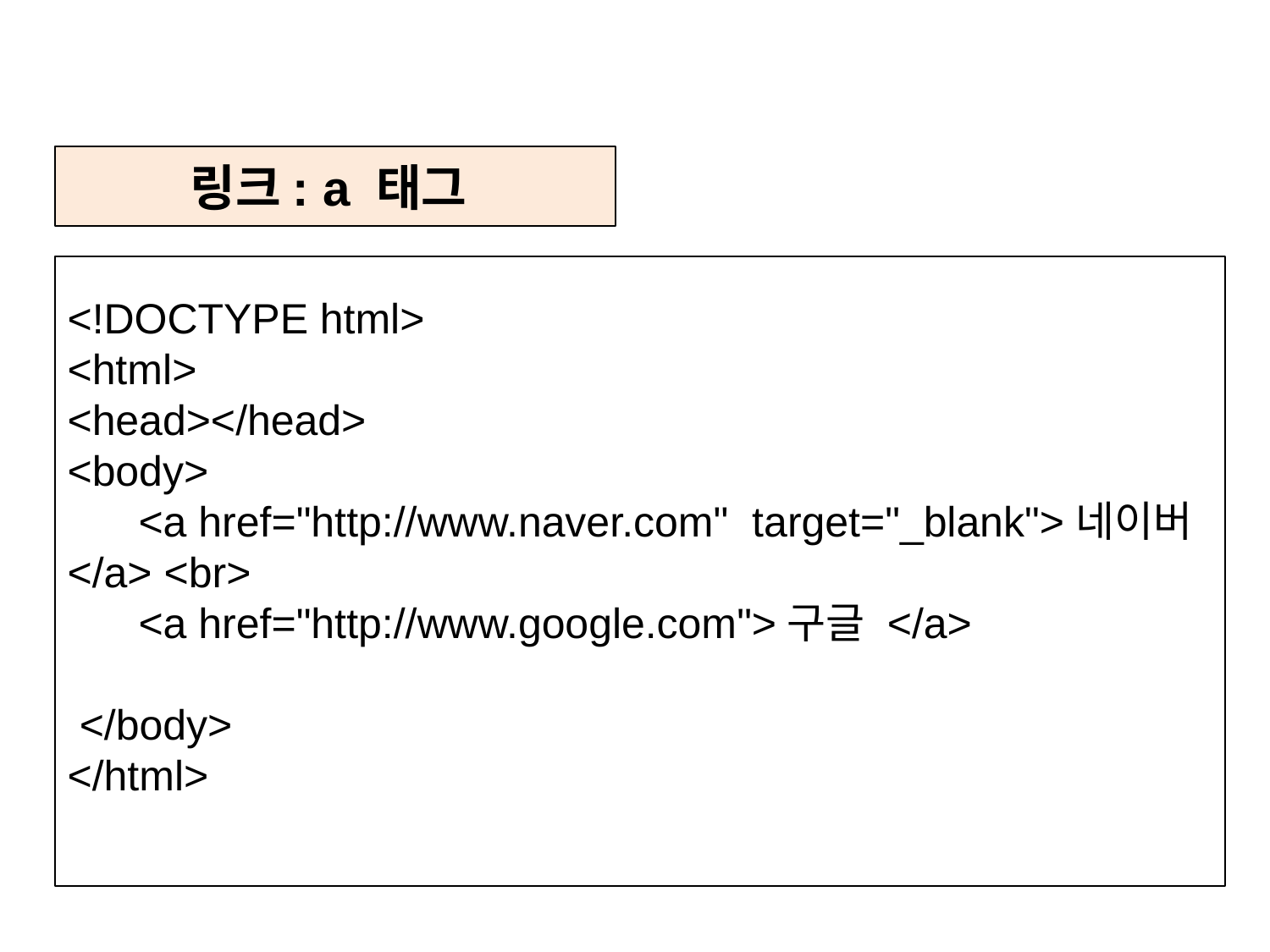

링크: a 태그
<!DOCTYPE html>
<html>
<head></head>
<body>
      <a href="http://www.naver.com"  target="_blank">네이버 </a> <br>
      <a href="http://www.google.com">구글 </a>

 </body>
</html>